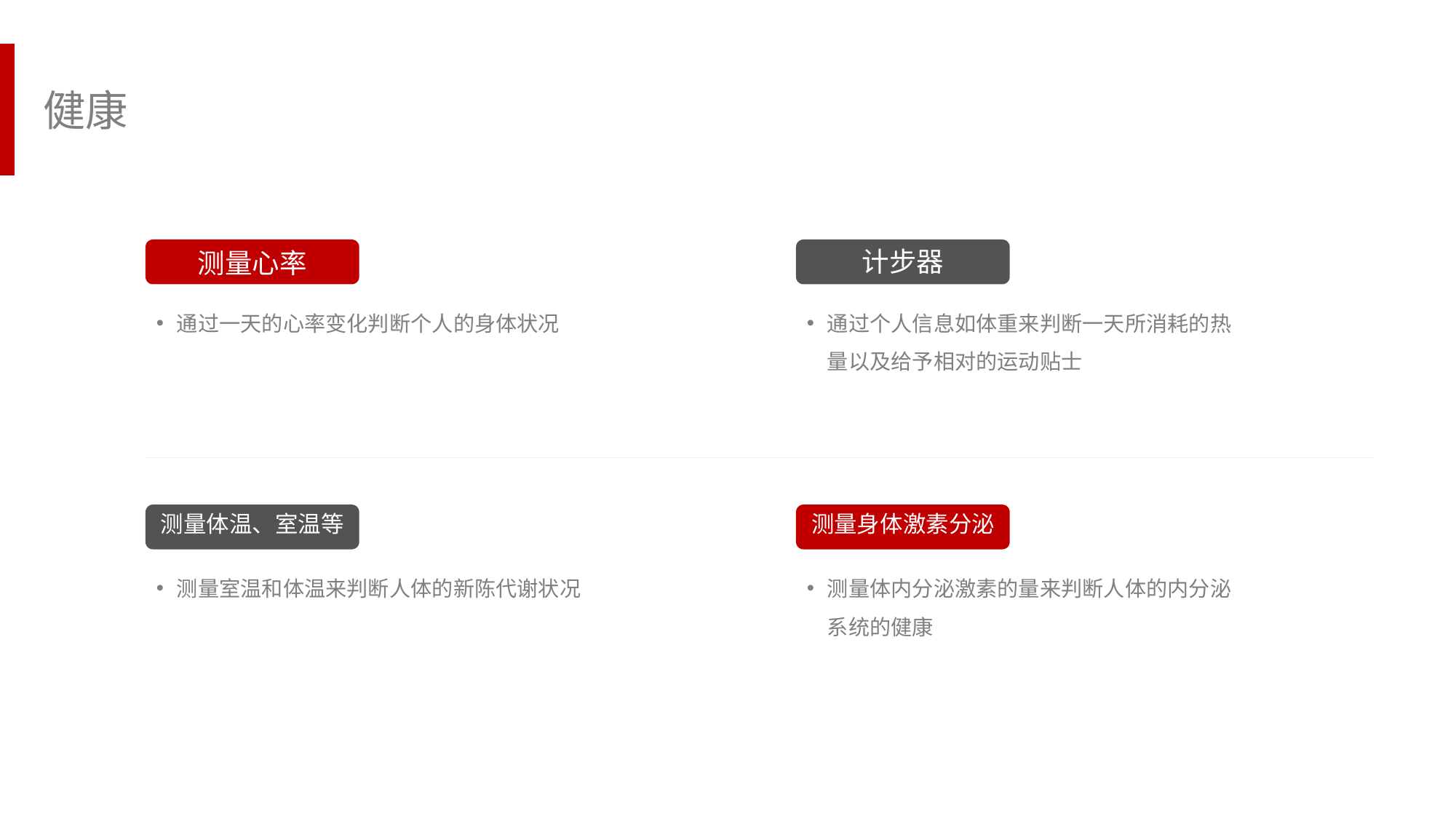

健康
计步器

测量心率
通过一天的心率变化判断个人的身体状况
通过个人信息如体重来判断一天所消耗的热量以及给予相对的运动贴士
测量体温、室温等
测量身体激素分泌

测量室温和体温来判断人体的新陈代谢状况
测量体内分泌激素的量来判断人体的内分泌系统的健康